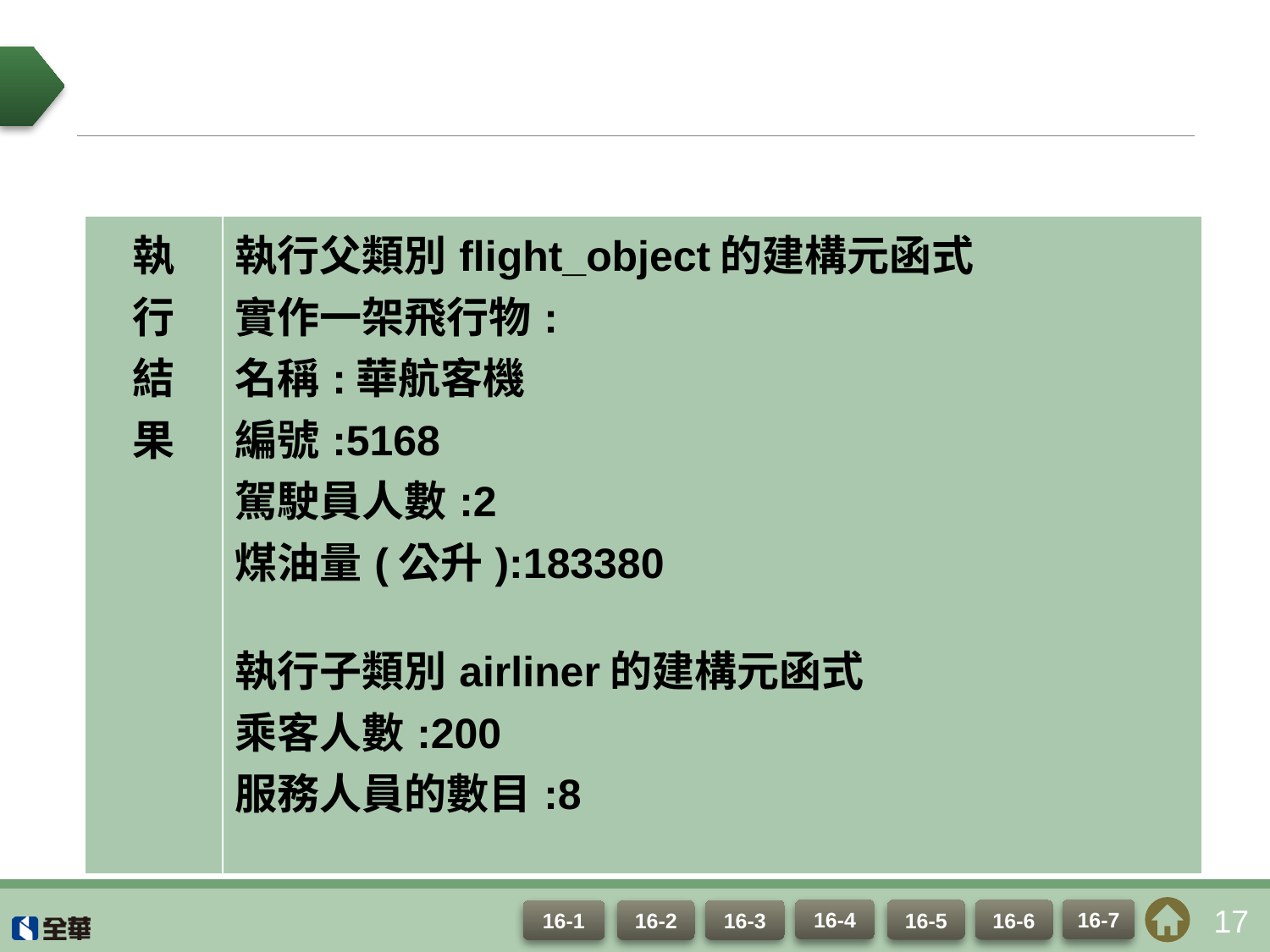

#
| 執 行 結 果 | 執行父類別flight\_object的建構元函式 實作一架飛行物: 名稱:華航客機 編號:5168 駕駛員人數:2 煤油量(公升):183380 執行子類別airliner的建構元函式 乘客人數:200 服務人員的數目:8 |
| --- | --- |
17